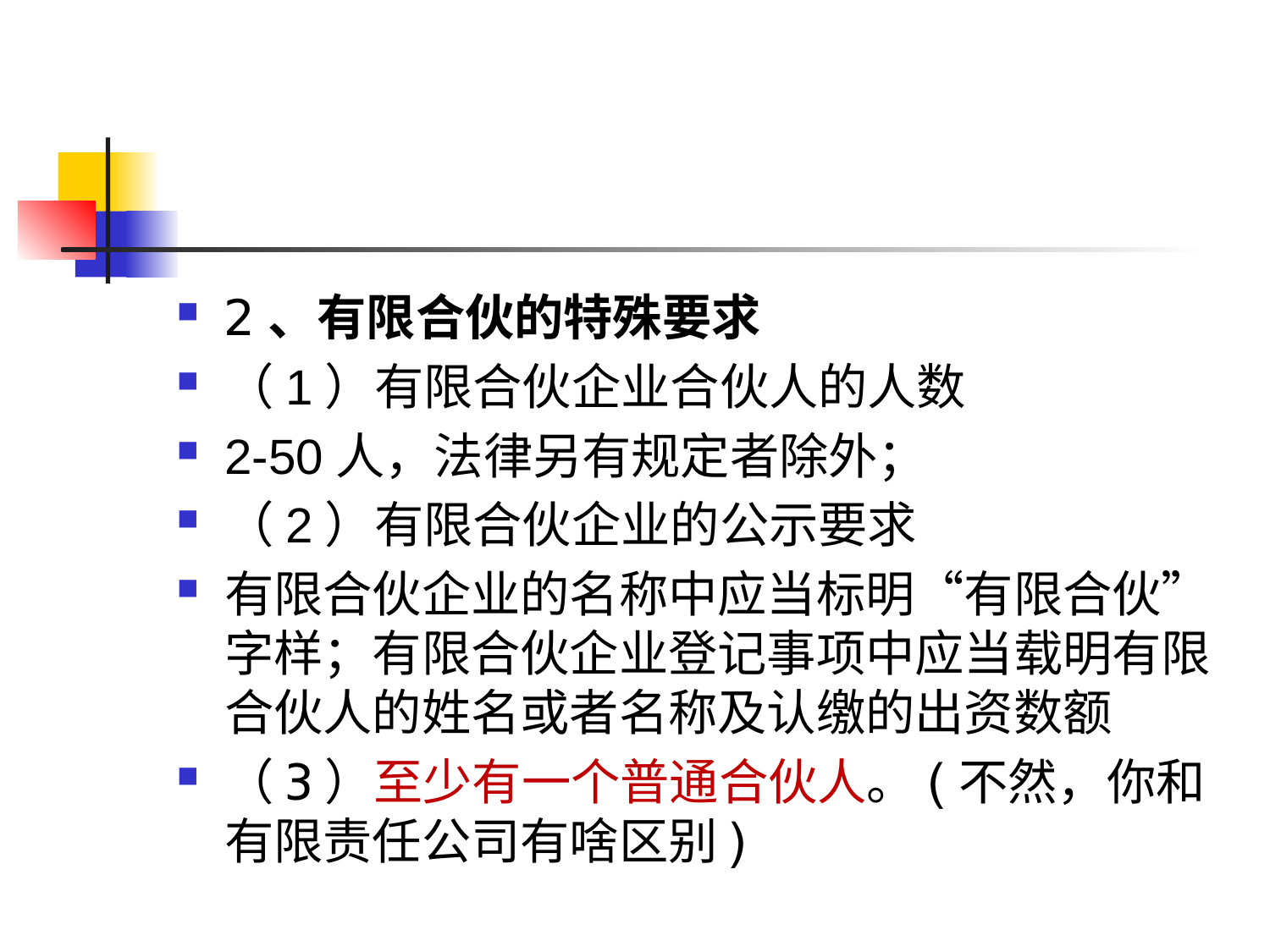

#
2、有限合伙的特殊要求
（1）有限合伙企业合伙人的人数
2-50人，法律另有规定者除外；
（2）有限合伙企业的公示要求
有限合伙企业的名称中应当标明“有限合伙”字样；有限合伙企业登记事项中应当载明有限合伙人的姓名或者名称及认缴的出资数额
（3）至少有一个普通合伙人。(不然，你和有限责任公司有啥区别)